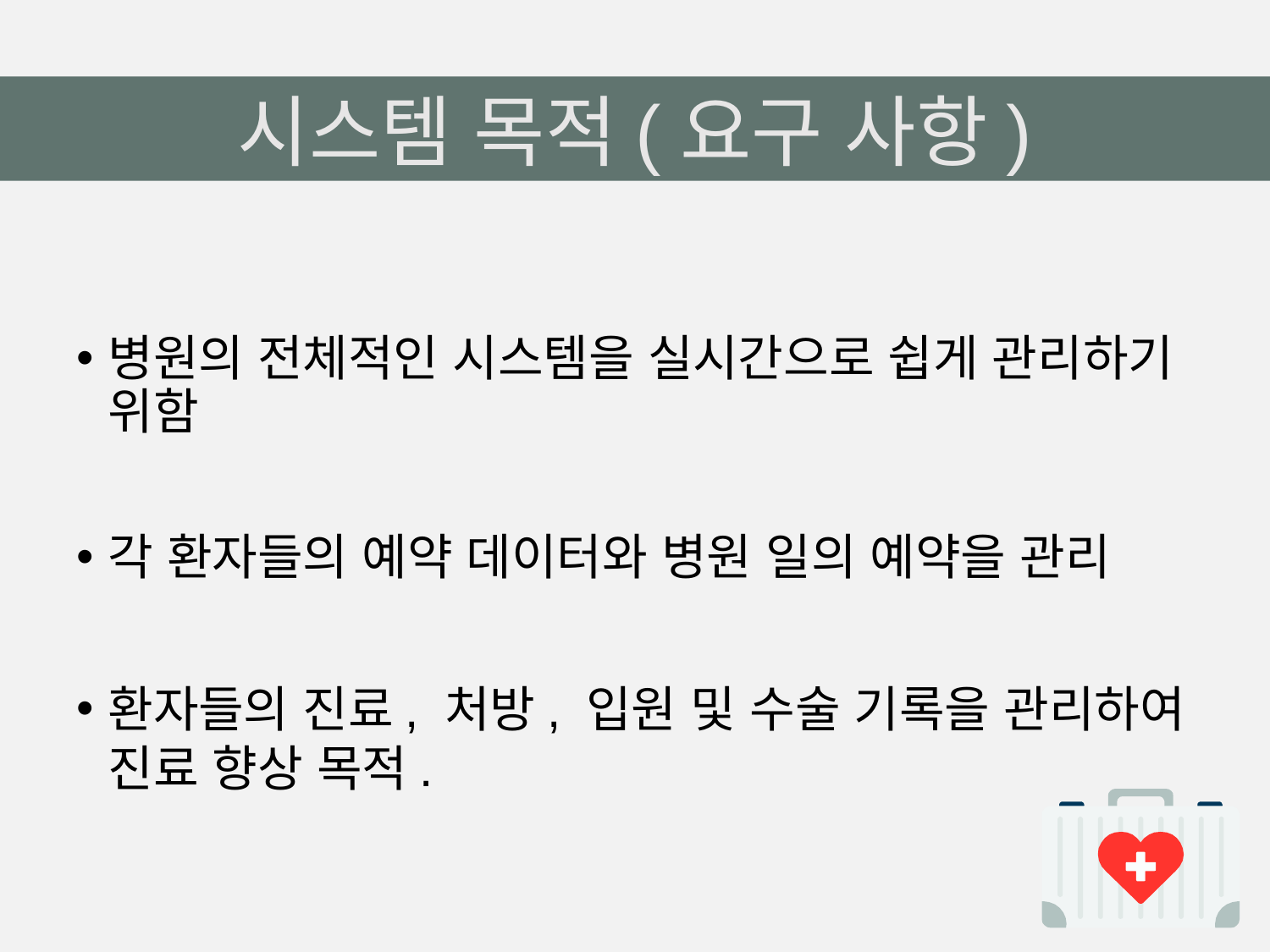

# 시스템 목적(요구 사항)

병원의 전체적인 시스템을 실시간으로 쉽게 관리하기 위함

각 환자들의 예약 데이터와 병원 일의 예약을 관리

환자들의 진료, 처방, 입원 및 수술 기록을 관리하여 진료 향상 목적.